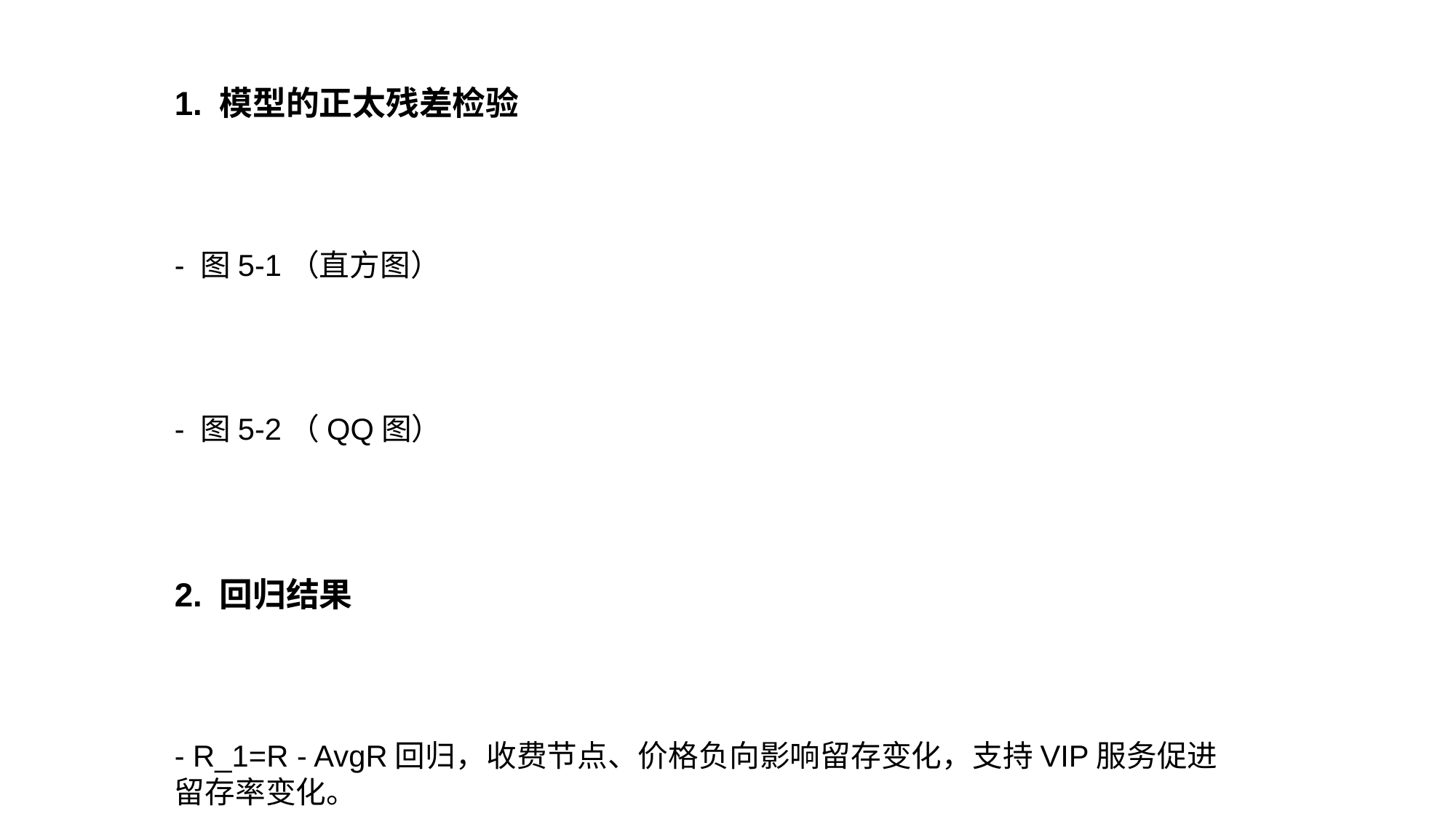

1. 模型的正太残差检验

- 图5-1（直方图）
- 图5-2（QQ图）
2. 回归结果
- R_1=R - AvgR回归，收费节点、价格负向影响留存变化，支持VIP服务促进留存率变化。